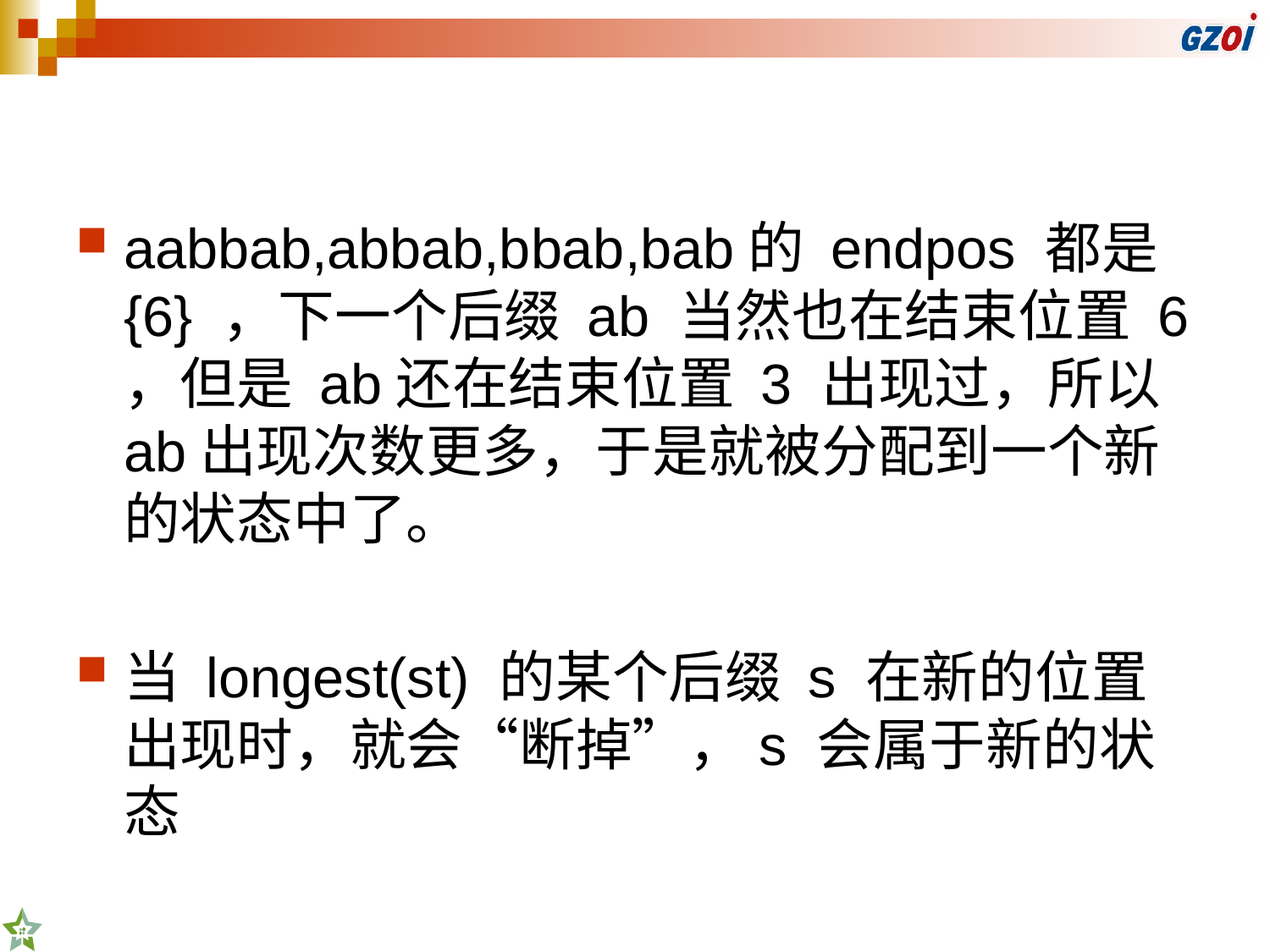

#
aabbab,abbab,bbab,bab的 endpos 都是 {6} ，下一个后缀 ab 当然也在结束位置 6 ，但是 ab还在结束位置 3 出现过，所以ab出现次数更多，于是就被分配到一个新的状态中了。

当 longest(st) 的某个后缀 s 在新的位置出现时，就会“断掉”，s 会属于新的状态